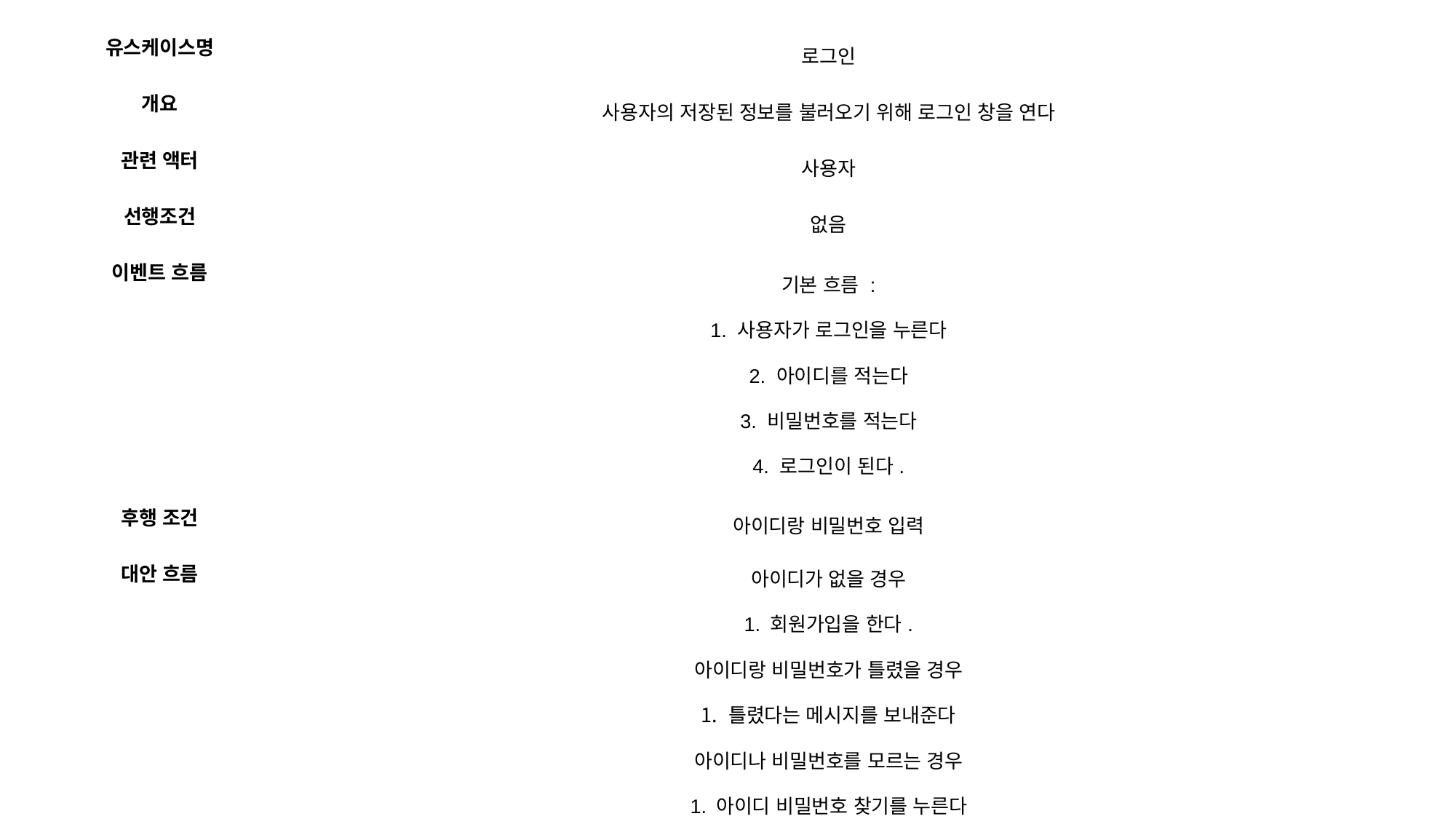

| 유스케이스명 | 로그인 |
| --- | --- |
| 개요 | 사용자의 저장된 정보를 불러오기 위해 로그인 창을 연다 |
| 관련 액터 | 사용자 |
| 선행조건 | 없음 |
| 이벤트 흐름 | 기본 흐름 : 사용자가 로그인을 누른다 아이디를 적는다 비밀번호를 적는다 로그인이 된다. |
| 후행 조건 | 아이디랑 비밀번호 입력 |
| 대안 흐름 | 아이디가 없을 경우 1. 회원가입을 한다. 아이디랑 비밀번호가 틀렸을 경우 틀렸다는 메시지를 보내준다 아이디나 비밀번호를 모르는 경우 1. 아이디 비밀번호 찾기를 누른다 |
| 비기능적 요구사항 | 없음 |